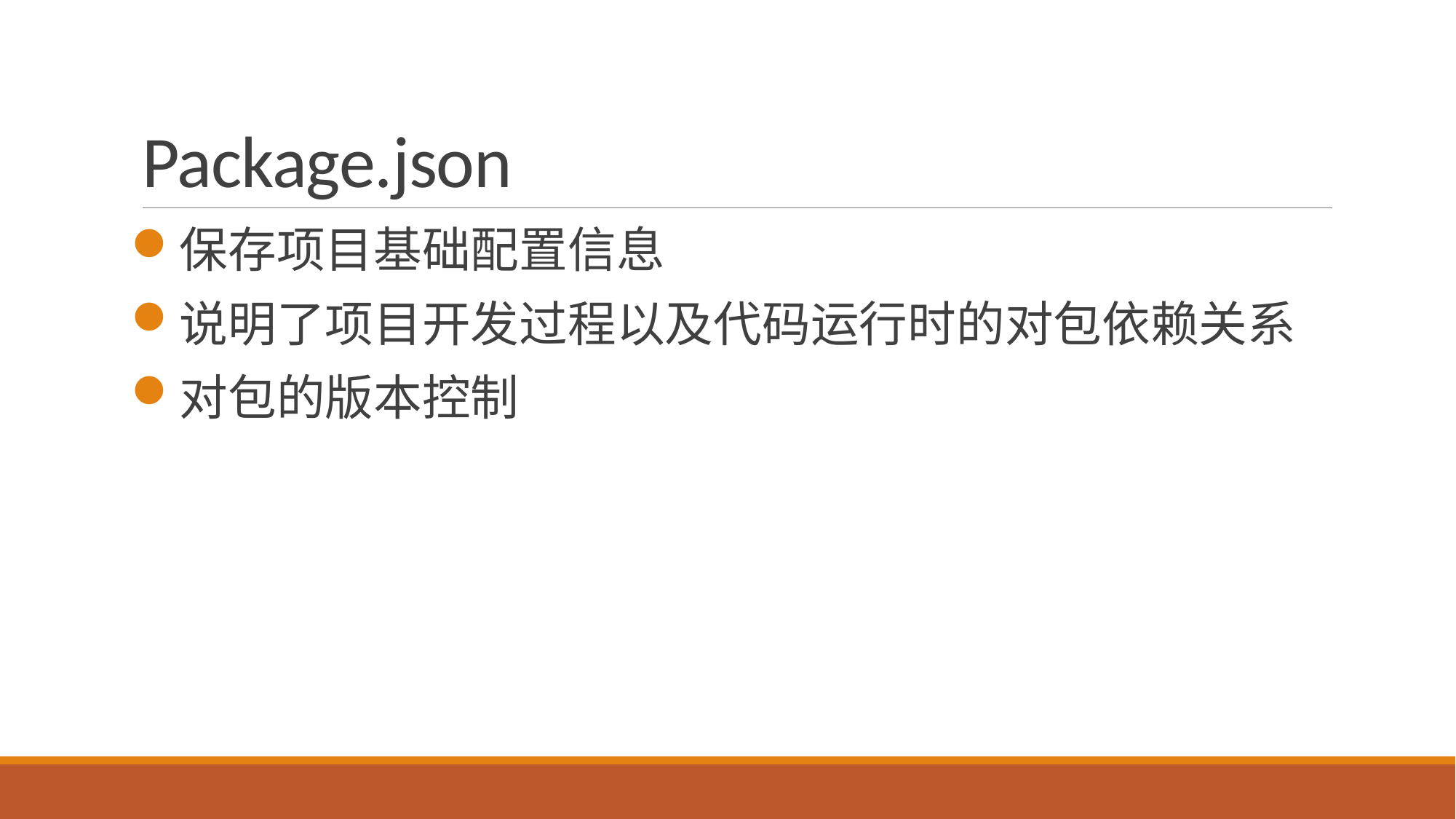

# Package.json
保存项目基础配置信息
说明了项目开发过程以及代码运行时的对包依赖关系
对包的版本控制